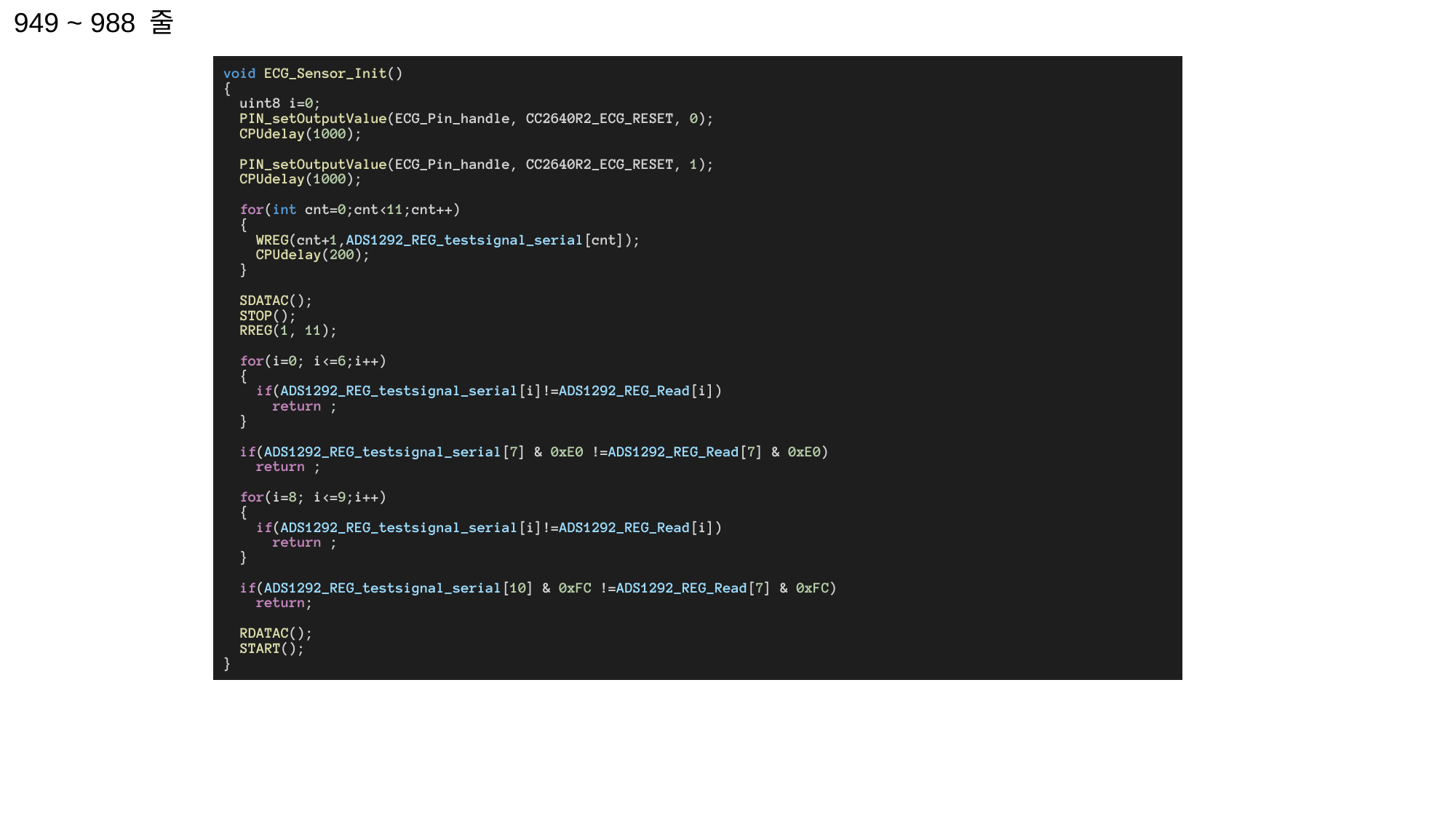

949 ~ 988 줄
| void ECG\_Sensor\_Init() {   uint8 i=0;   PIN\_setOutputValue(ECG\_Pin\_handle, CC2640R2\_ECG\_RESET, 0);   CPUdelay(1000);      PIN\_setOutputValue(ECG\_Pin\_handle, CC2640R2\_ECG\_RESET, 1);     CPUdelay(1000);        for(int cnt=0;cnt<11;cnt++)   {     WREG(cnt+1,ADS1292\_REG\_testsignal\_serial[cnt]);     CPUdelay(200);   }      SDATAC();   STOP();   RREG(1, 11);      for(i=0; i<=6;i++)   {     if(ADS1292\_REG\_testsignal\_serial[i]!=ADS1292\_REG\_Read[i])       return ;   }      if(ADS1292\_REG\_testsignal\_serial[7] & 0xE0 !=ADS1292\_REG\_Read[7] & 0xE0)     return ;      for(i=8; i<=9;i++)   {     if(ADS1292\_REG\_testsignal\_serial[i]!=ADS1292\_REG\_Read[i])       return ;   }      if(ADS1292\_REG\_testsignal\_serial[10] & 0xFC !=ADS1292\_REG\_Read[7] & 0xFC)     return;      RDATAC();   START(); } |
| --- |